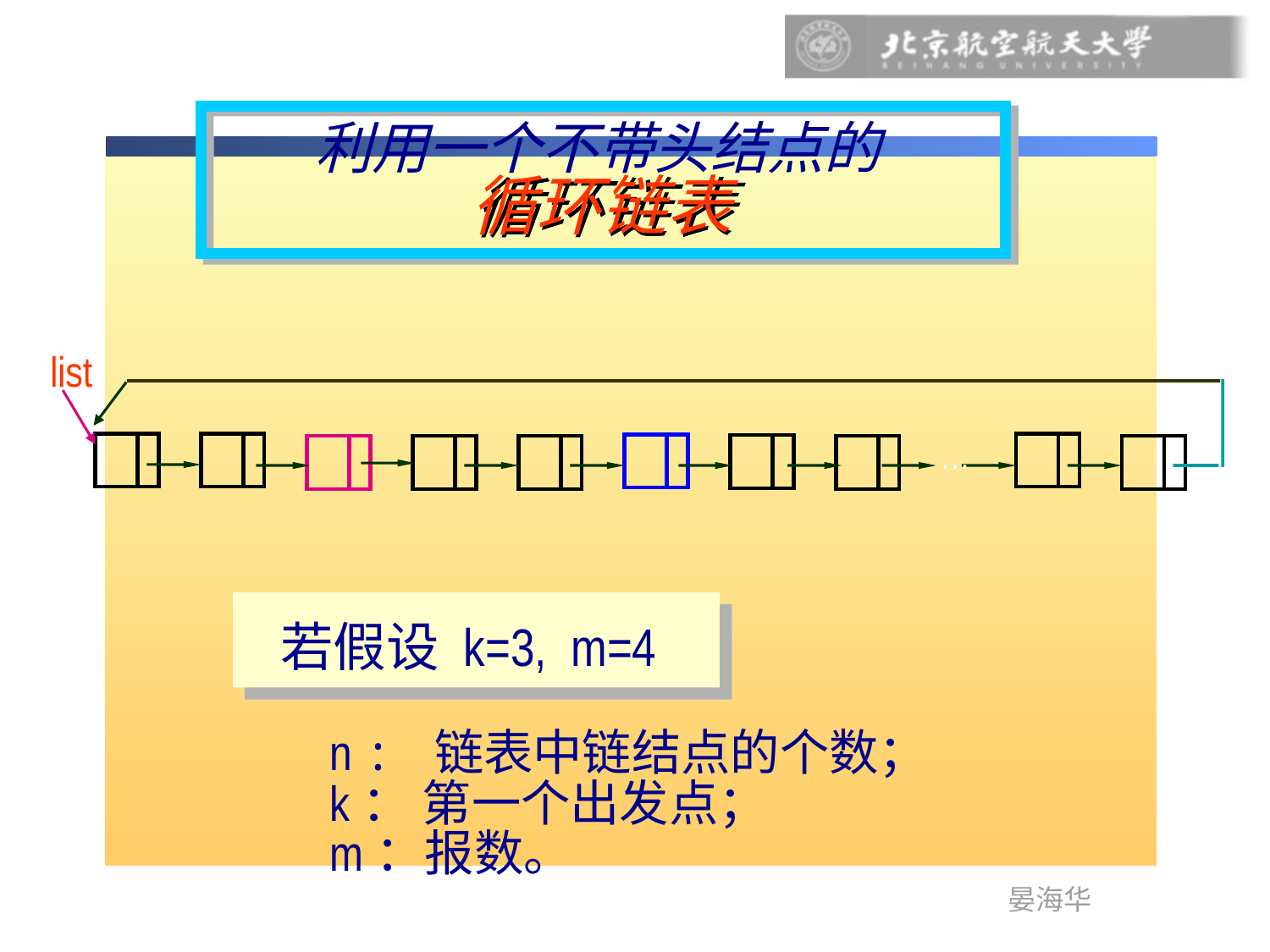

利用一个不带头结点的
循环链表
list

…

 若假设 k=3,  m=4
n : 链表中链结点的个数；
k： 第一个出发点；
m：报数。